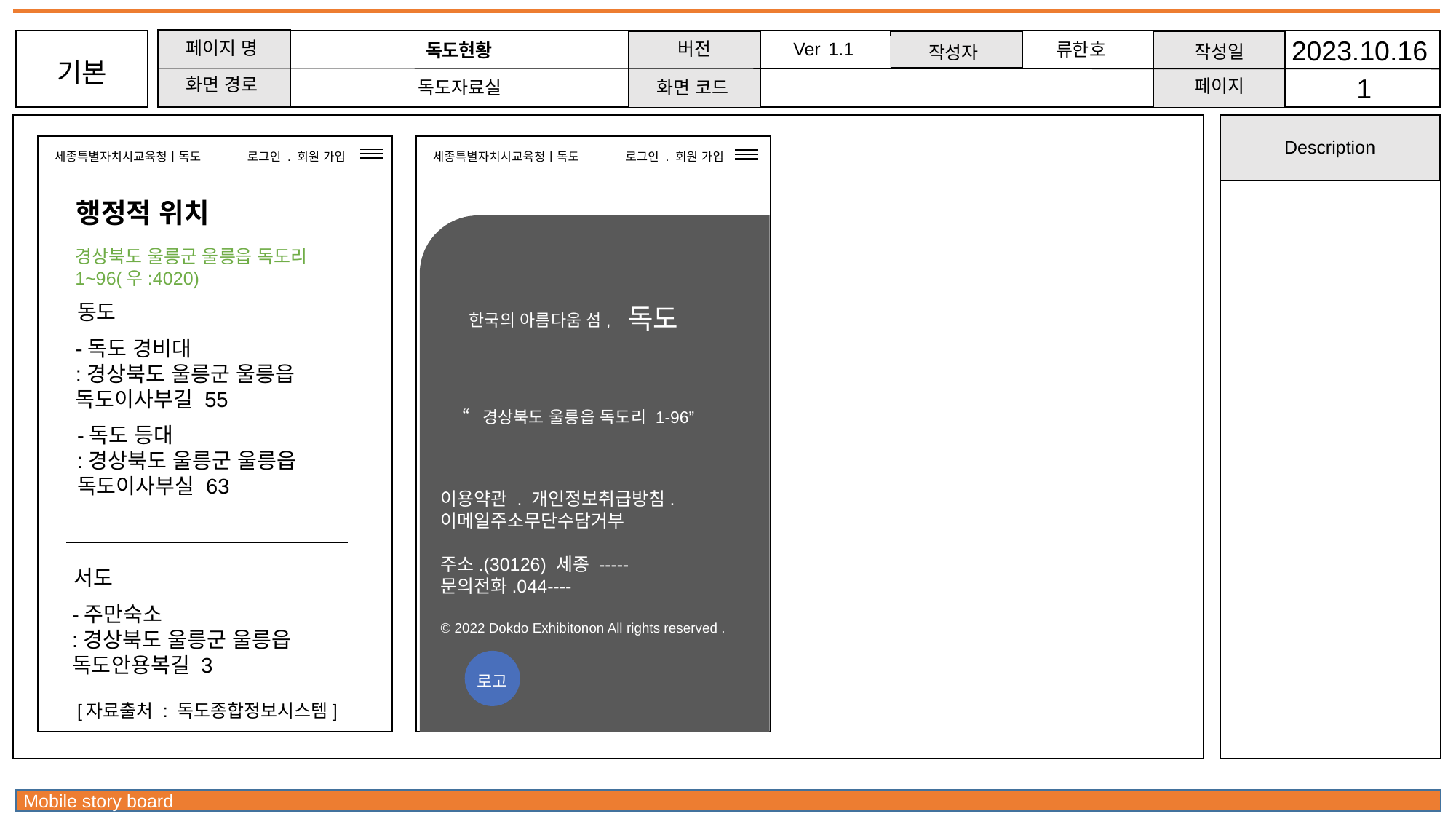

Ver 1.1
2023.10.16

페이지 명

버전
류한호
독도현황
작성일
작성자
기본
1
화면 경로
페이지
독도자료실
화면 코드

Description

로그인 . 회원 가입
로그인 . 회원 가입
세종특별자치시교육청ㅣ독도
세종특별자치시교육청ㅣ독도
행정적 위치

경상북도 울릉군 울릉읍 독도리 1~96(우:4020)
동도
독도
한국의 아름다움 섬,
-독도 경비대
:경상북도 울릉군 울릉읍 독도이사부길 55
“경상북도 울릉읍 독도리 1-96”
-독도 등대
:경상북도 울릉군 울릉읍 독도이사부실 63
이용약관 . 개인정보취급방침.이메일주소무단수담거부

주소.(30126) 세종 -----
문의전화.044----
서도
-주만숙소
:경상북도 울릉군 울릉읍 독도안용복길 3
© 2022 Dokdo Exhibitonon All rights reserved .

로고
[자료출처 : 독도종합정보시스템]
Mobile story board